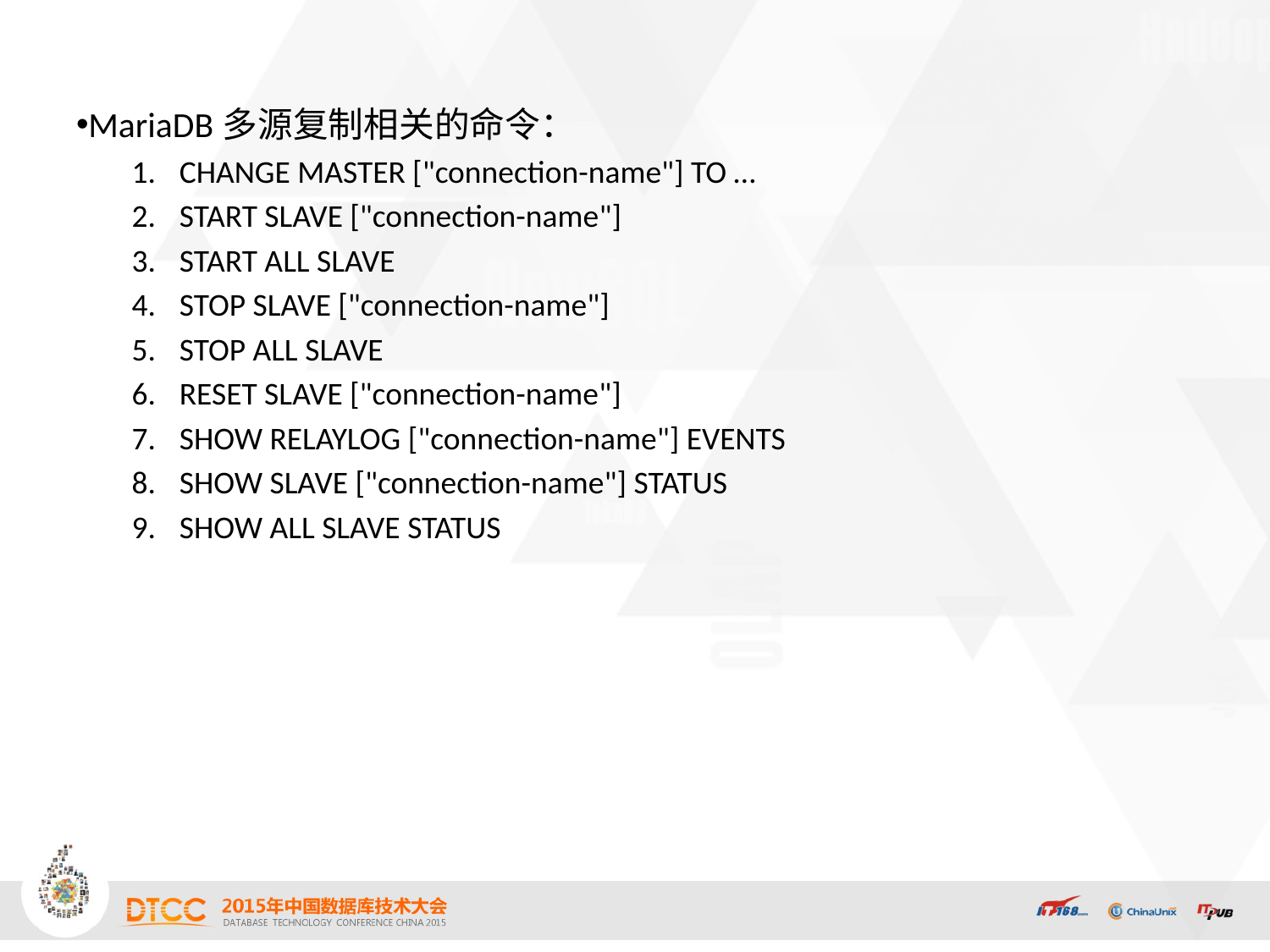

MariaDB多源复制相关的命令：
CHANGE MASTER ["connection-name"] TO …
START SLAVE ["connection-name"]
START ALL SLAVE
STOP SLAVE ["connection-name"]
STOP ALL SLAVE
RESET SLAVE ["connection-name"]
SHOW RELAYLOG ["connection-name"] EVENTS
SHOW SLAVE ["connection-name"] STATUS
SHOW ALL SLAVE STATUS